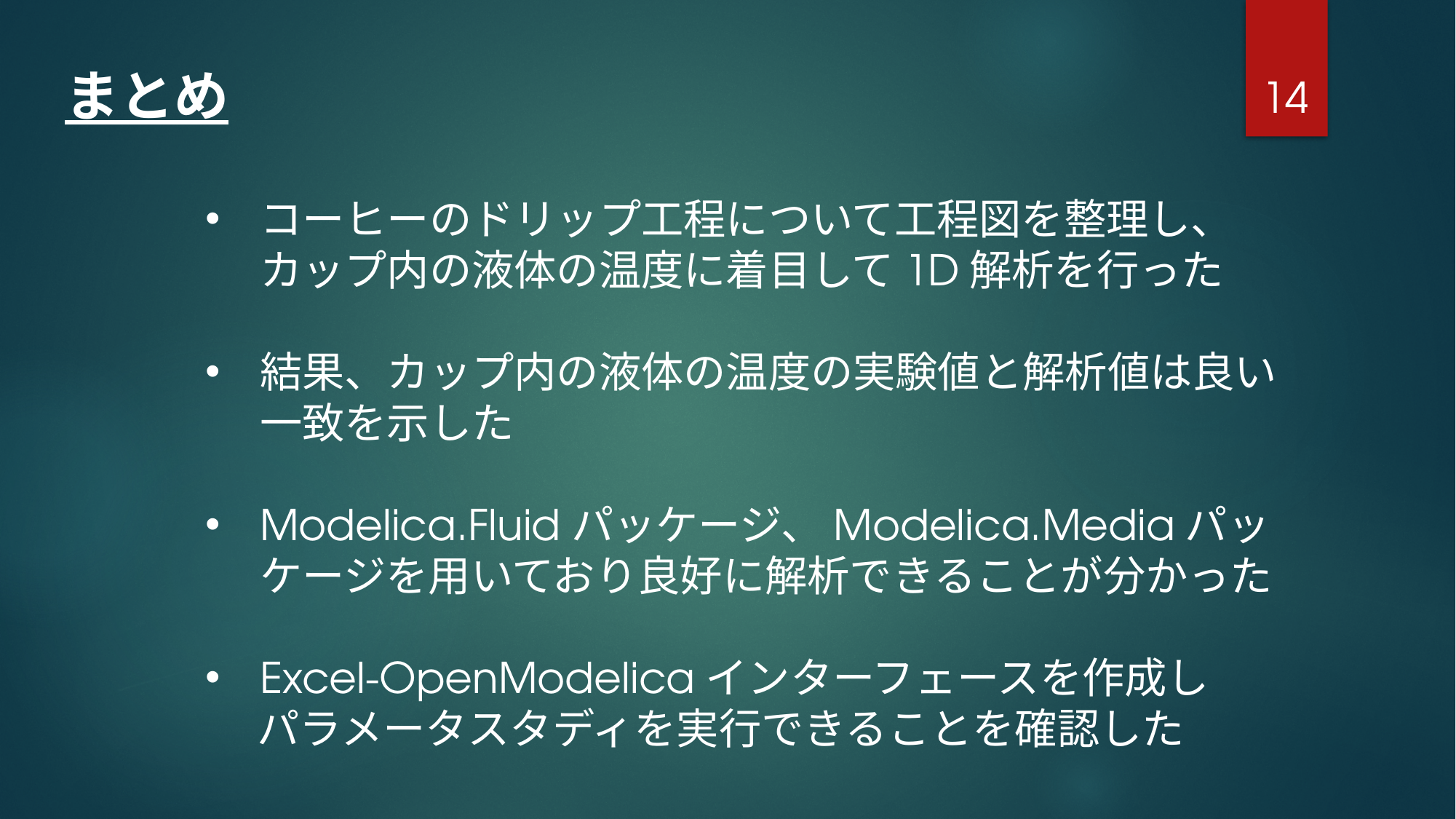

14
まとめ
コーヒーのドリップ工程について工程図を整理し、カップ内の液体の温度に着目して1D解析を行った

結果、カップ内の液体の温度の実験値と解析値は良い一致を示した

Modelica.Fluidパッケージ、Modelica.Mediaパッケージを用いており良好に解析できることが分かった

Excel-OpenModelicaインターフェースを作成し
　 パラメータスタディを実行できることを確認した